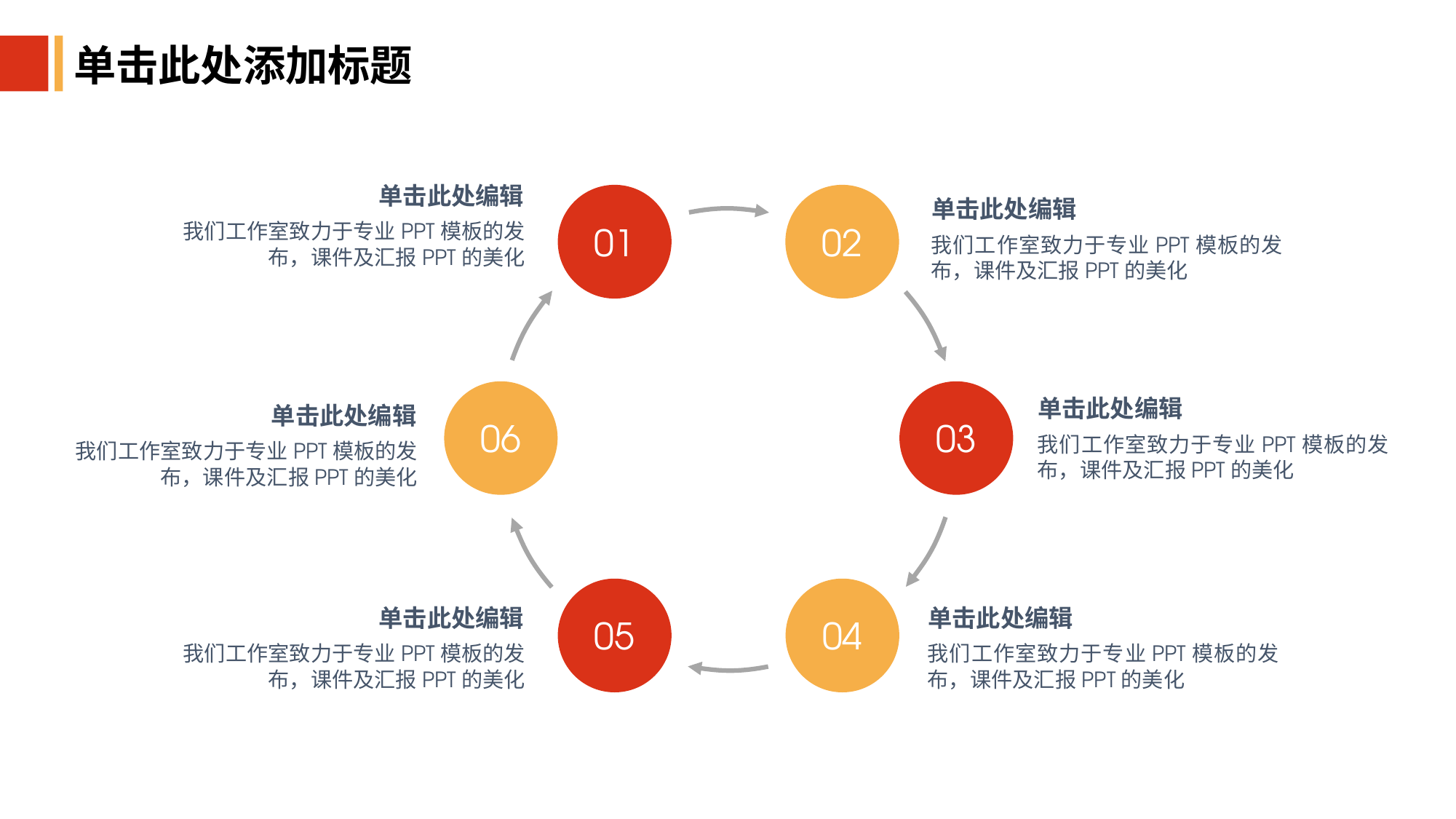

单击此处添加标题

单击此处编辑
01
02
单击此处编辑

我们工作室致力于专业PPT模板的发布，课件及汇报PPT的美化
我们工作室致力于专业PPT模板的发布，课件及汇报PPT的美化
Six Steps
Process
06
03
单击此处编辑
单击此处编辑
我们工作室致力于专业PPT模板的发布，课件及汇报PPT的美化
我们工作室致力于专业PPT模板的发布，课件及汇报PPT的美化
05
04
单击此处编辑
单击此处编辑
我们工作室致力于专业PPT模板的发布，课件及汇报PPT的美化
我们工作室致力于专业PPT模板的发布，课件及汇报PPT的美化